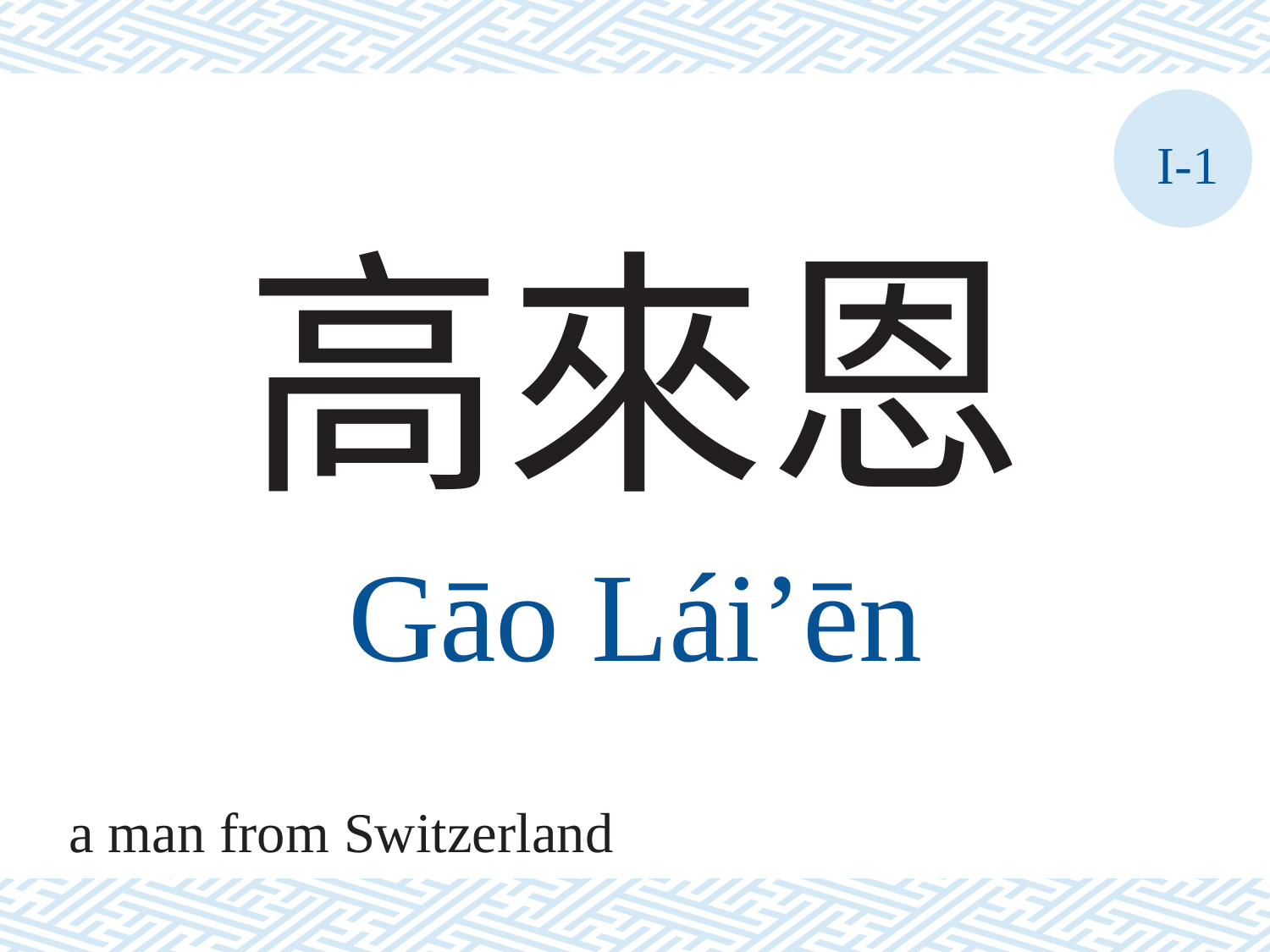

I-1
高來恩
Gāo	Lái’ēn
a man from Switzerland